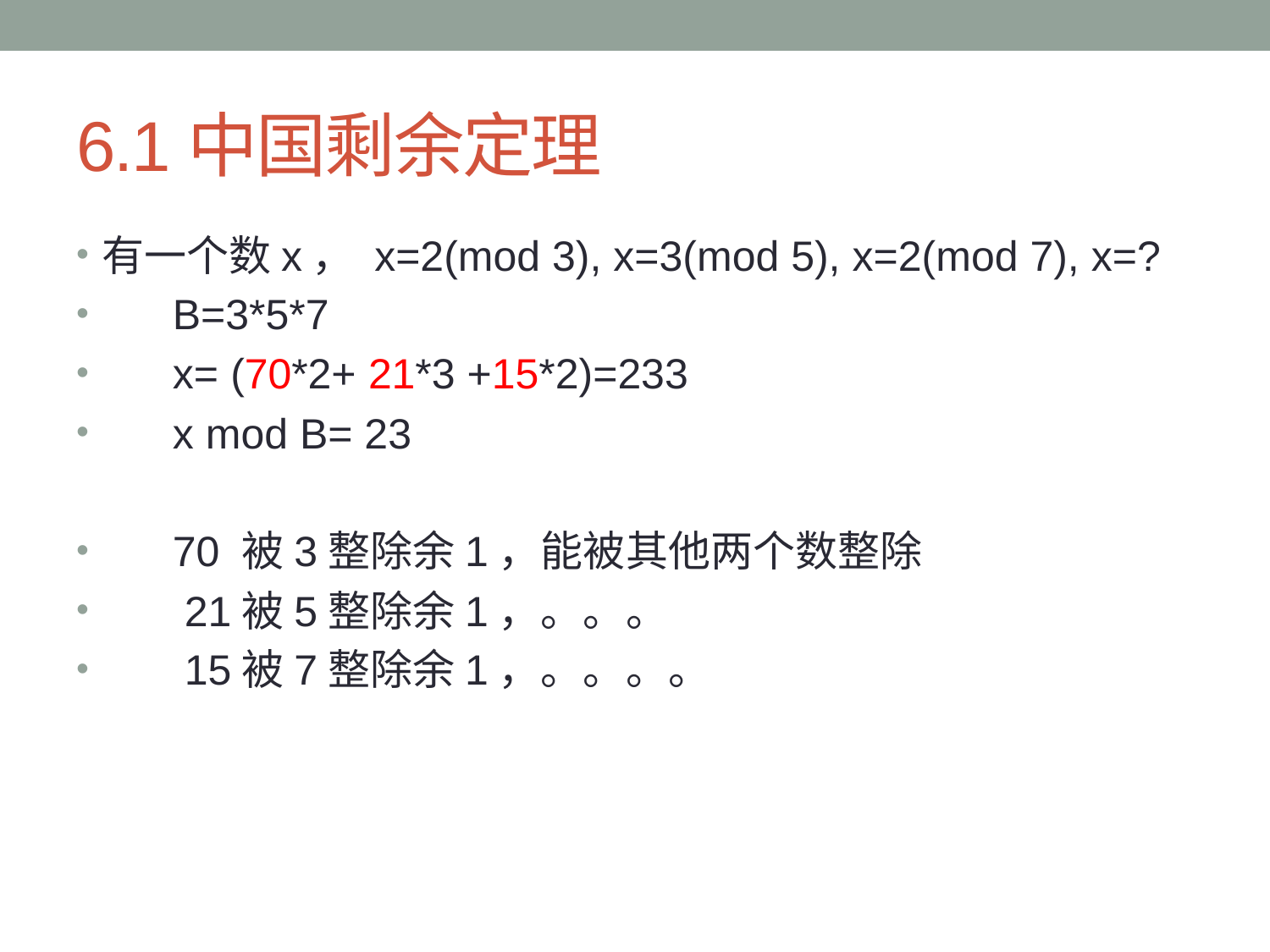

# 6.1中国剩余定理
有一个数x， x=2(mod 3), x=3(mod 5), x=2(mod 7), x=?
      B=3*5*7
      x= (70*2+ 21*3 +15*2)=233
      x mod B= 23

      70 被3整除余1，能被其他两个数整除
       21被5整除余1，。。。
       15被7整除余1，。。。。